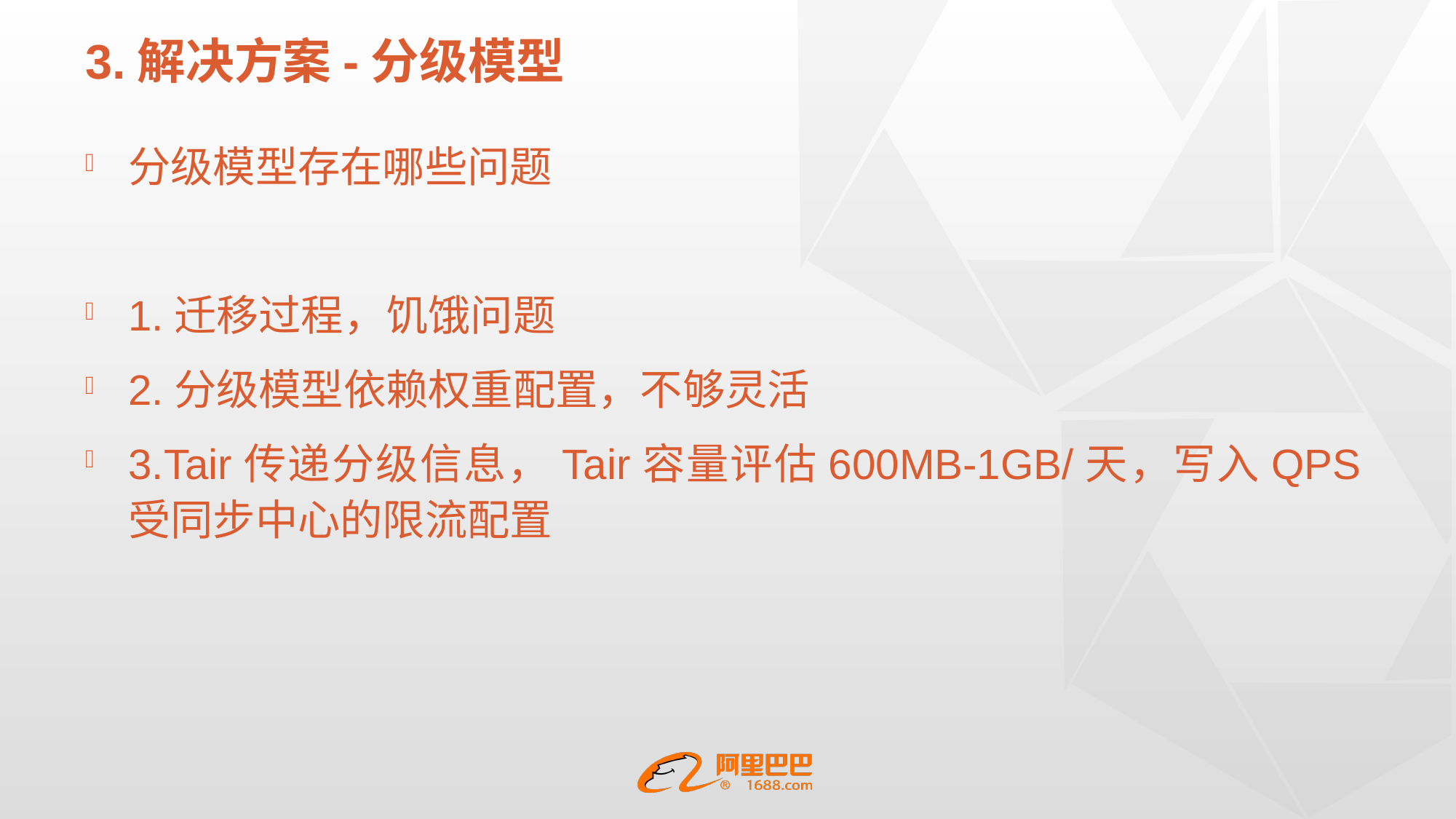

# 3.解决方案-分级模型
分级模型存在哪些问题

1.迁移过程，饥饿问题
2.分级模型依赖权重配置，不够灵活
3.Tair传递分级信息，Tair容量评估600MB-1GB/天，写入QPS受同步中心的限流配置